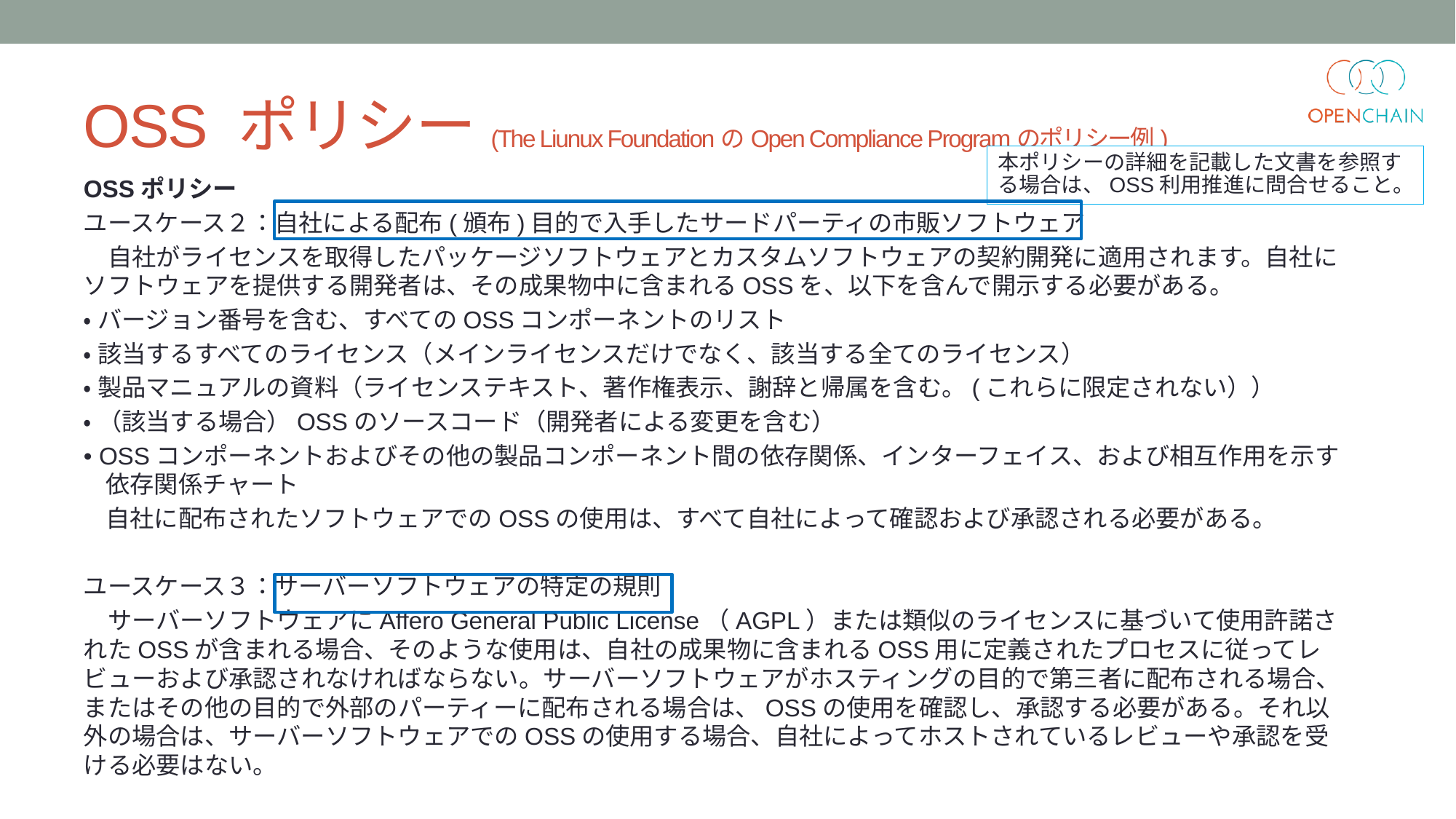

# OSS ポリシー(The Liunux FoundationのOpen Compliance Programのポリシー例)
本ポリシーの詳細を記載した文書を参照する場合は、OSS利用推進に問合せること。
OSSポリシー
ユースケース２：自社による配布(頒布)目的で入手したサードパーティの市販ソフトウェア
　自社がライセンスを取得したパッケージソフトウェアとカスタムソフトウェアの契約開発に適用されます。自社にソフトウェアを提供する開発者は、その成果物中に含まれるOSSを、以下を含んで開示する必要がある。
•バージョン番号を含む、すべてのOSSコンポーネントのリスト
•該当するすべてのライセンス（メインライセンスだけでなく、該当する全てのライセンス）
•製品マニュアルの資料（ライセンステキスト、著作権表示、謝辞と帰属を含む。(これらに限定されない））
•（該当する場合）OSSのソースコード（開発者による変更を含む）
• OSSコンポーネントおよびその他の製品コンポーネント間の依存関係、インターフェイス、および相互作用を示す依存関係チャート
自社に配布されたソフトウェアでのOSSの使用は、すべて自社によって確認および承認される必要がある。

ユースケース３：サーバーソフトウェアの特定の規則
　サーバーソフトウェアにAffero General Public License（AGPL）または類似のライセンスに基づいて使用許諾されたOSSが含まれる場合、そのような使用は、自社の成果物に含まれるOSS用に定義されたプロセスに従ってレビューおよび承認されなければならない。サーバーソフトウェアがホスティングの目的で第三者に配布される場合、またはその他の目的で外部のパーティーに配布される場合は、OSSの使用を確認し、承認する必要がある。それ以外の場合は、サーバーソフトウェアでのOSSの使用する場合、自社によってホストされているレビューや承認を受ける必要はない。